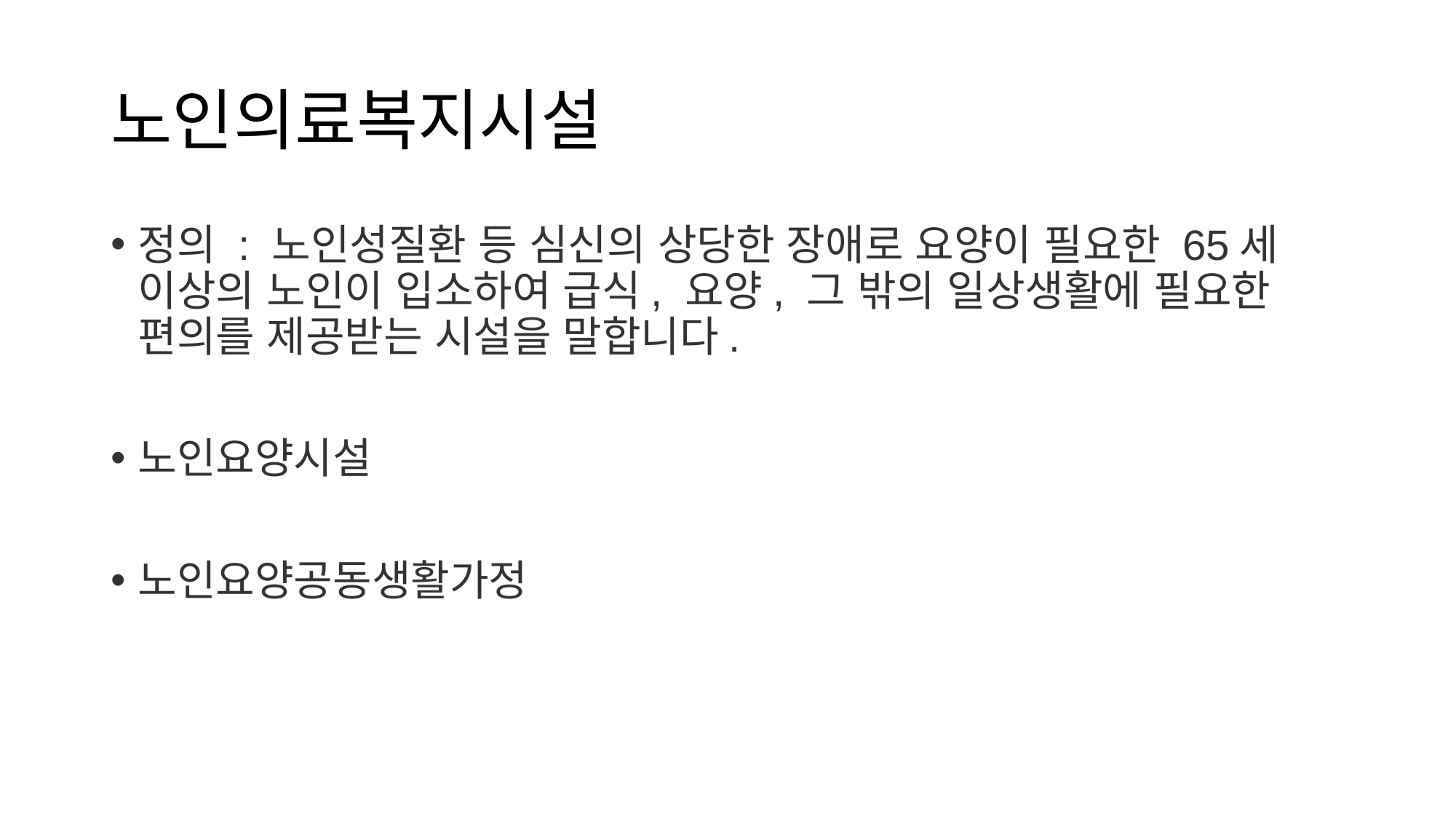

# 노인의료복지시설
정의 : 노인성질환 등 심신의 상당한 장애로 요양이 필요한 65세 이상의 노인이 입소하여 급식, 요양, 그 밖의 일상생활에 필요한 편의를 제공받는 시설을 말합니다.

노인요양시설

노인요양공동생활가정